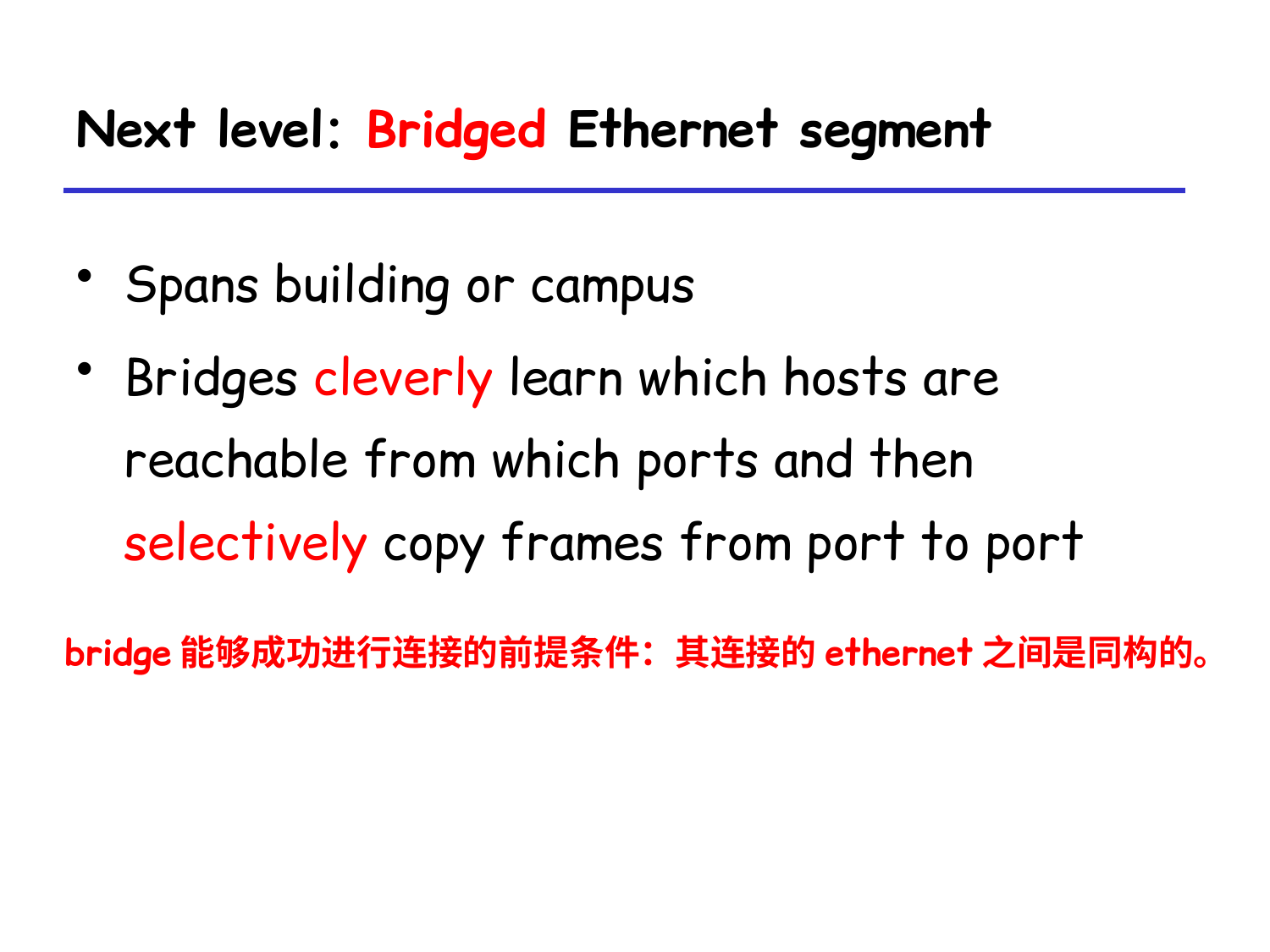

# Next level: Bridged Ethernet segment
Spans building or campus
Bridges cleverly learn which hosts are reachable from which ports and then selectively copy frames from port to port
bridge能够成功进行连接的前提条件：其连接的ethernet之间是同构的。
9